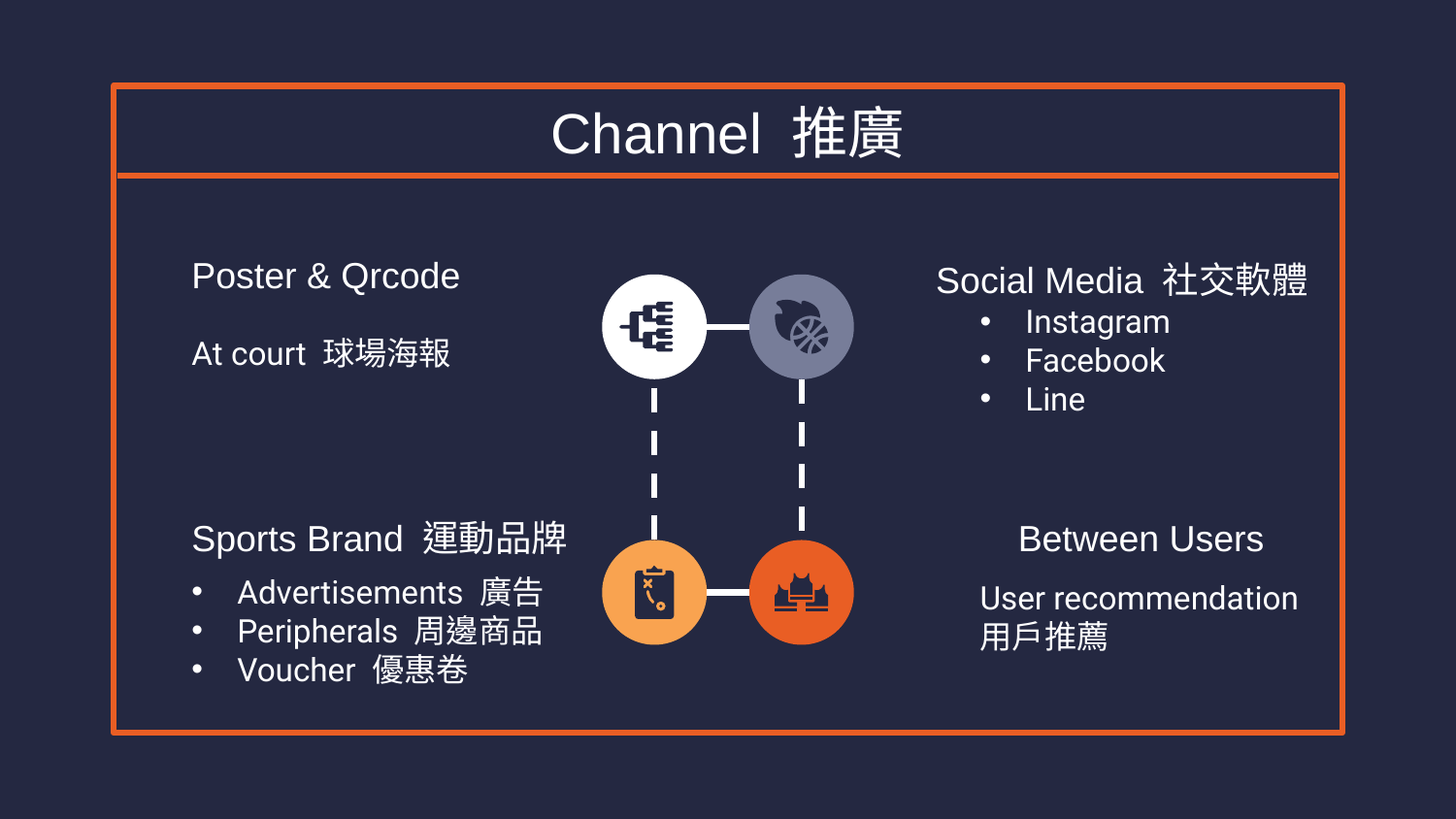

# Channel 推廣
Poster & Qrcode
Social Media 社交軟體

At court 球場海報

Instagram
Facebook
Line
Sports Brand 運動品牌
Between Users

User recommendation
用戶推薦

Advertisements 廣告
Peripherals 周邊商品
Voucher 優惠卷